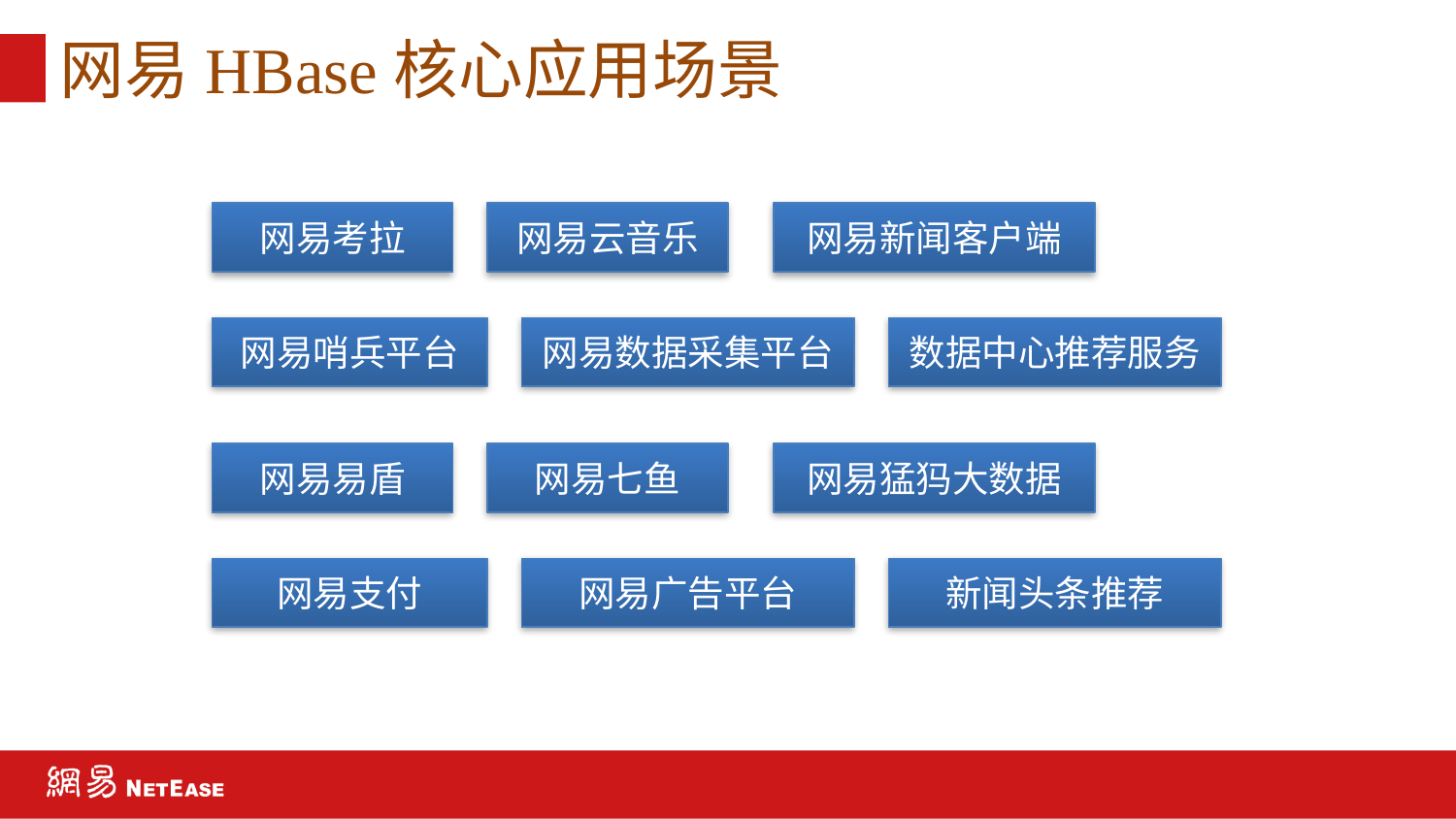

# 网易HBase核心应用场景
网易考拉
网易云音乐
网易新闻客户端
网易哨兵平台
网易数据采集平台
数据中心推荐服务
网易易盾
网易七鱼
网易猛犸大数据
网易支付
网易广告平台
新闻头条推荐